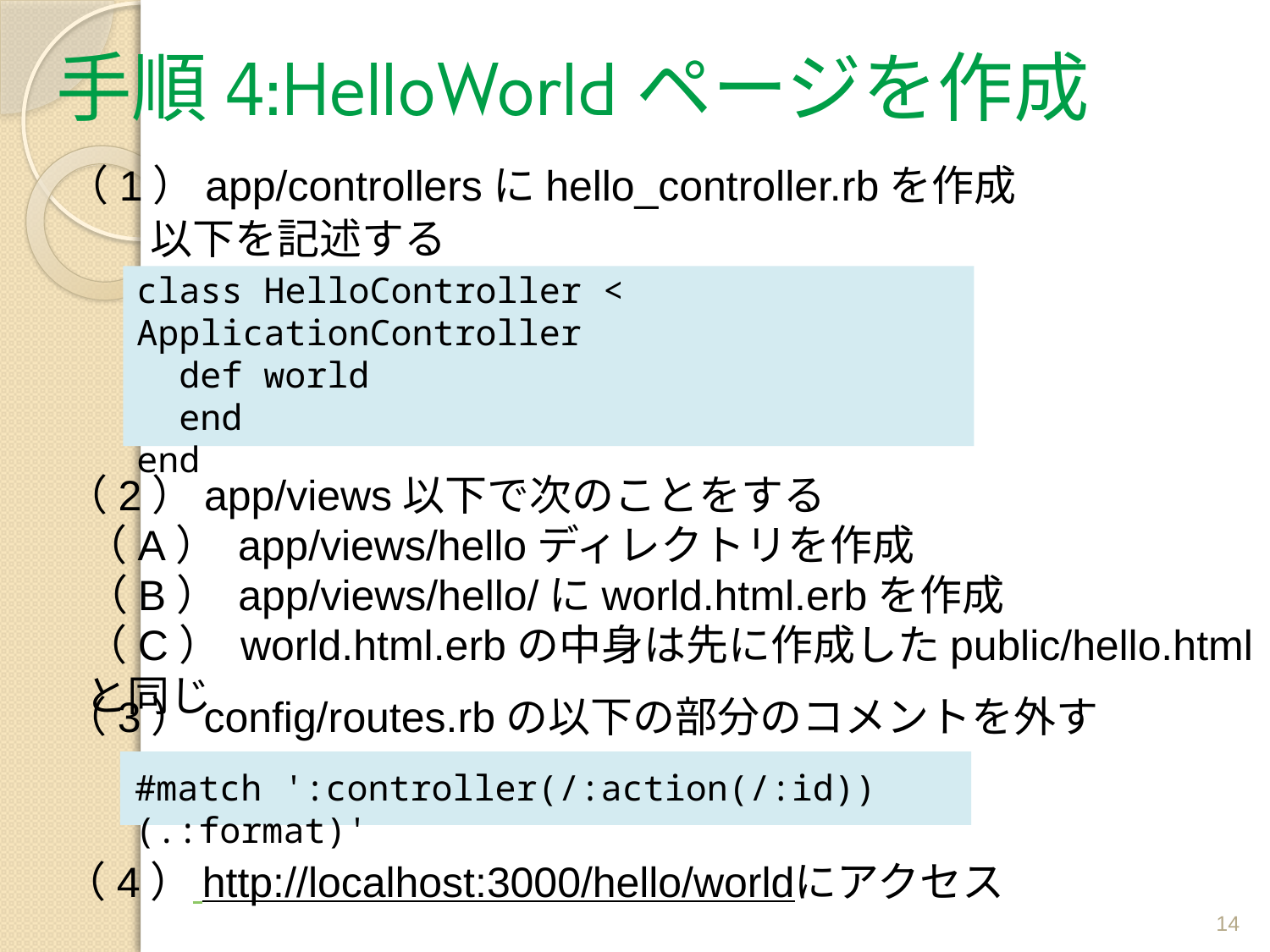

# 手順4:HelloWorldページを作成
（1）app/controllersにhello_controller.rbを作成
　　以下を記述する
class HelloController < ApplicationController
  def world
  end
end

（2）app/views以下で次のことをする
（A） app/views/helloディレクトリを作成
（B） app/views/hello/にworld.html.erbを作成
（C） world.html.erbの中身は先に作成したpublic/hello.htmlと同じ
（3）config/routes.rbの以下の部分のコメントを外す

#match ':controller(/:action(/:id))(.:format)'
（4） http://localhost:3000/hello/worldにアクセス
14